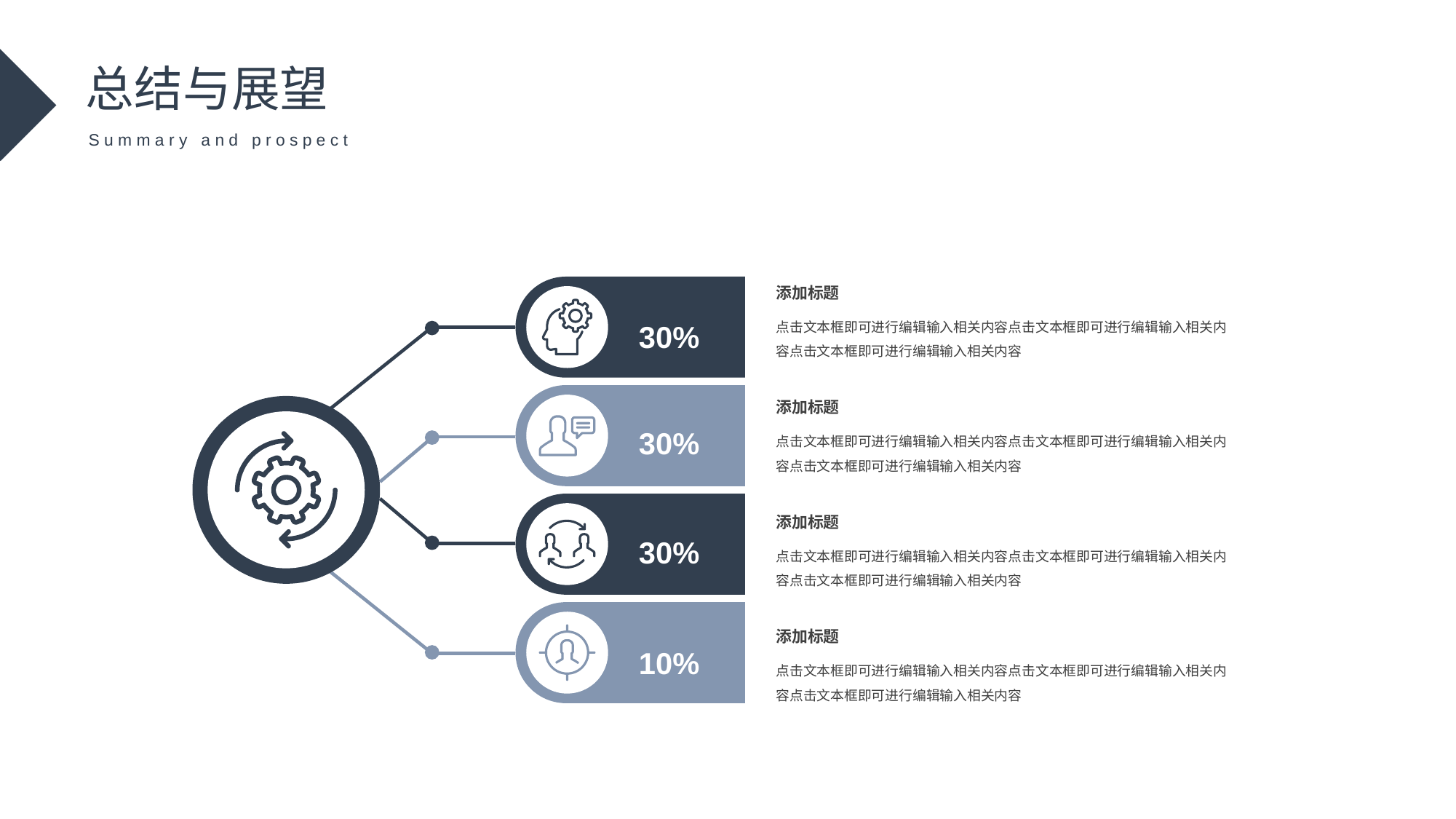

总结与展望

Summary and prospect

添加标题

30%
点击文本框即可进行编辑输入相关内容点击文本框即可进行编辑输入相关内容点击文本框即可进行编辑输入相关内容

添加标题

30%

点击文本框即可进行编辑输入相关内容点击文本框即可进行编辑输入相关内容点击文本框即可进行编辑输入相关内容

添加标题

30%

点击文本框即可进行编辑输入相关内容点击文本框即可进行编辑输入相关内容点击文本框即可进行编辑输入相关内容

添加标题

10%
点击文本框即可进行编辑输入相关内容点击文本框即可进行编辑输入相关内容点击文本框即可进行编辑输入相关内容